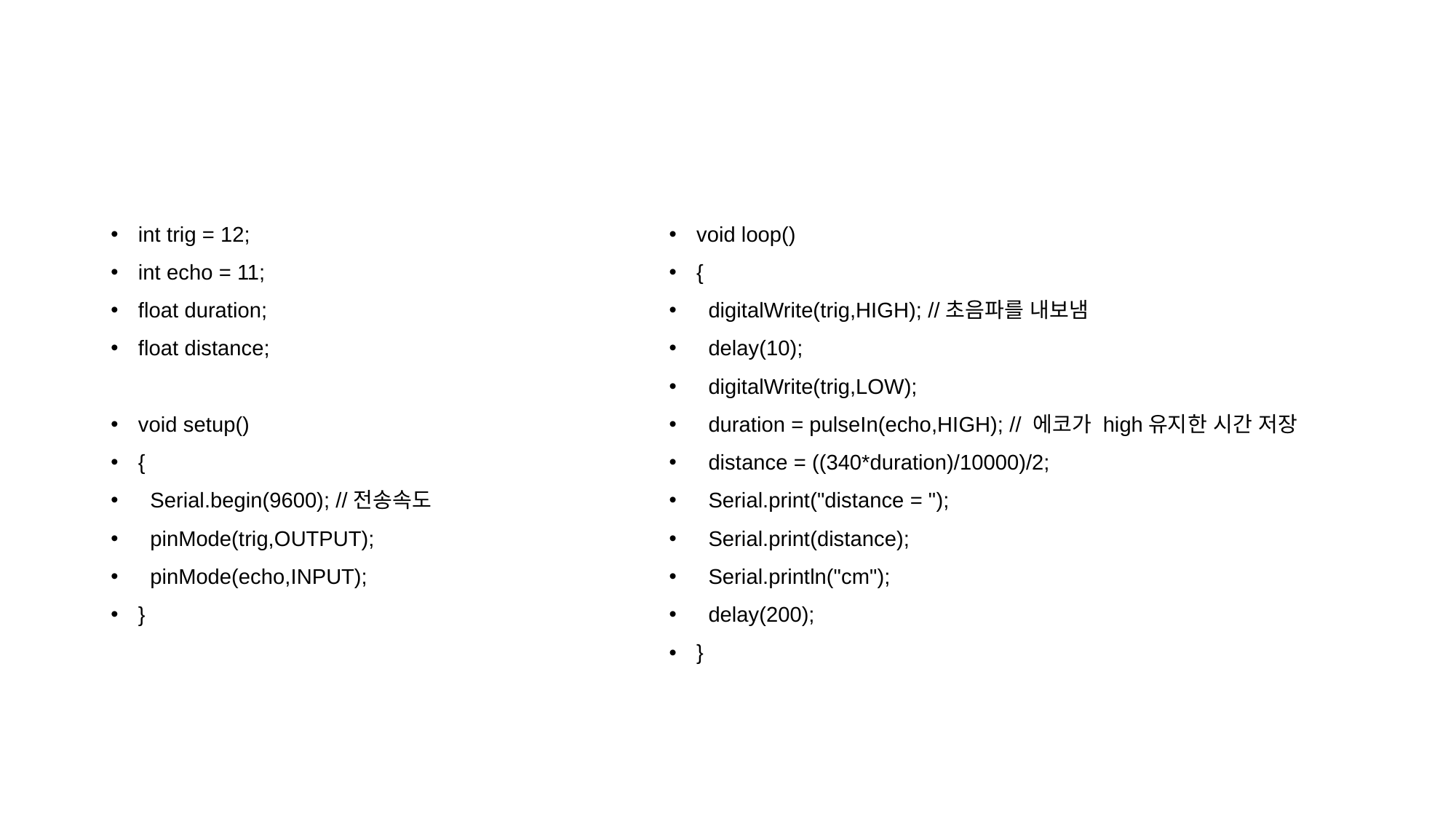

#
int trig = 12;
int echo = 11;
float duration;
float distance;

void setup()
{
  Serial.begin(9600); //전송속도
  pinMode(trig,OUTPUT);
  pinMode(echo,INPUT);
}
void loop()
{
  digitalWrite(trig,HIGH); //초음파를 내보냄
  delay(10);
  digitalWrite(trig,LOW);
  duration = pulseIn(echo,HIGH); // 에코가 high유지한 시간 저장
  distance = ((340*duration)/10000)/2;
  Serial.print("distance = ");
  Serial.print(distance);
  Serial.println("cm");
  delay(200);
}